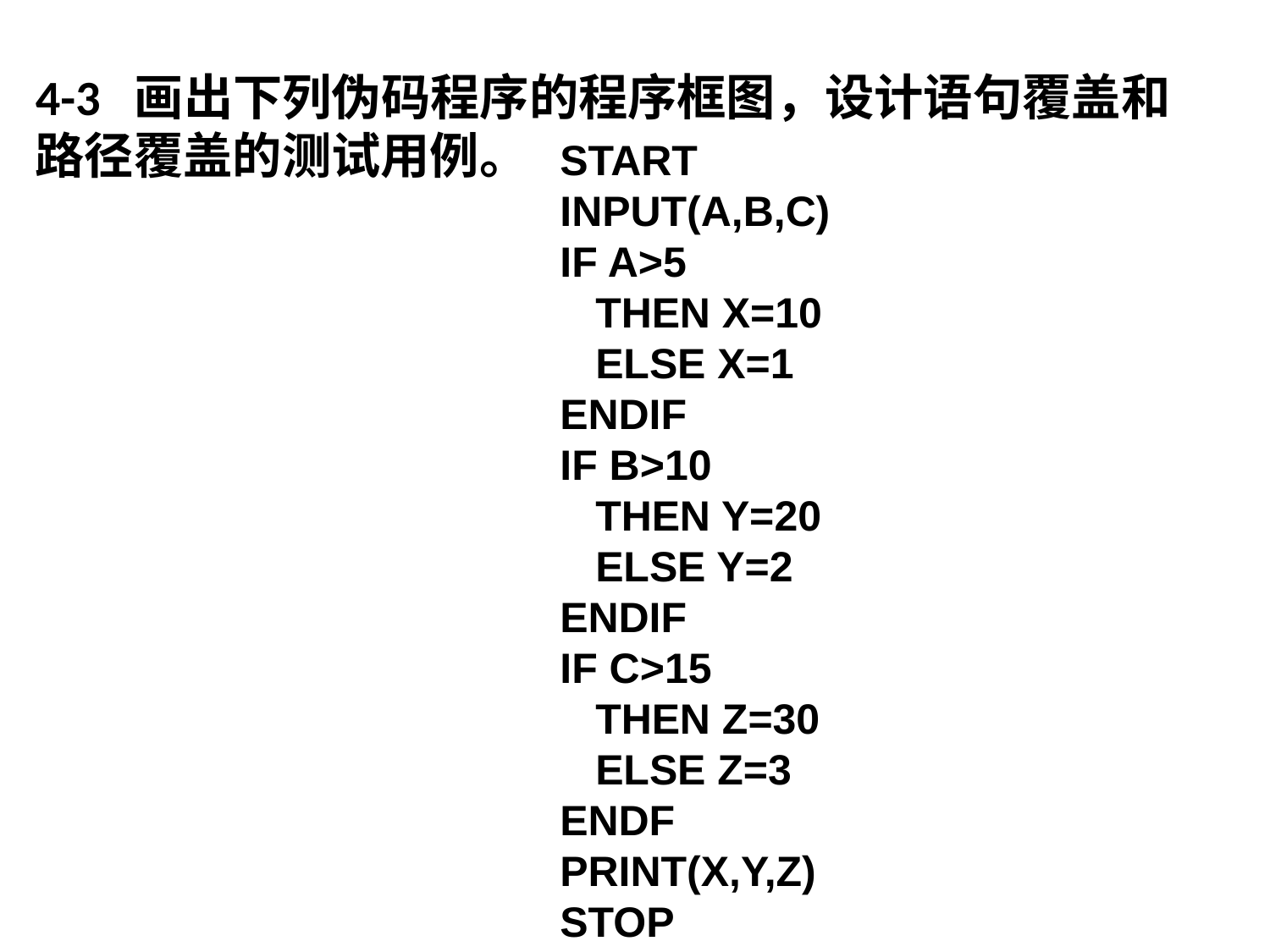

# 4-3  画出下列伪码程序的程序框图，设计语句覆盖和路径覆盖的测试用例。
START
INPUT(A,B,C)
IF A>5
   THEN X=10
   ELSE X=1
ENDIF
IF B>10
   THEN Y=20
   ELSE Y=2
ENDIF
IF C>15
   THEN Z=30
   ELSE Z=3
ENDF
PRINT(X,Y,Z)
STOP